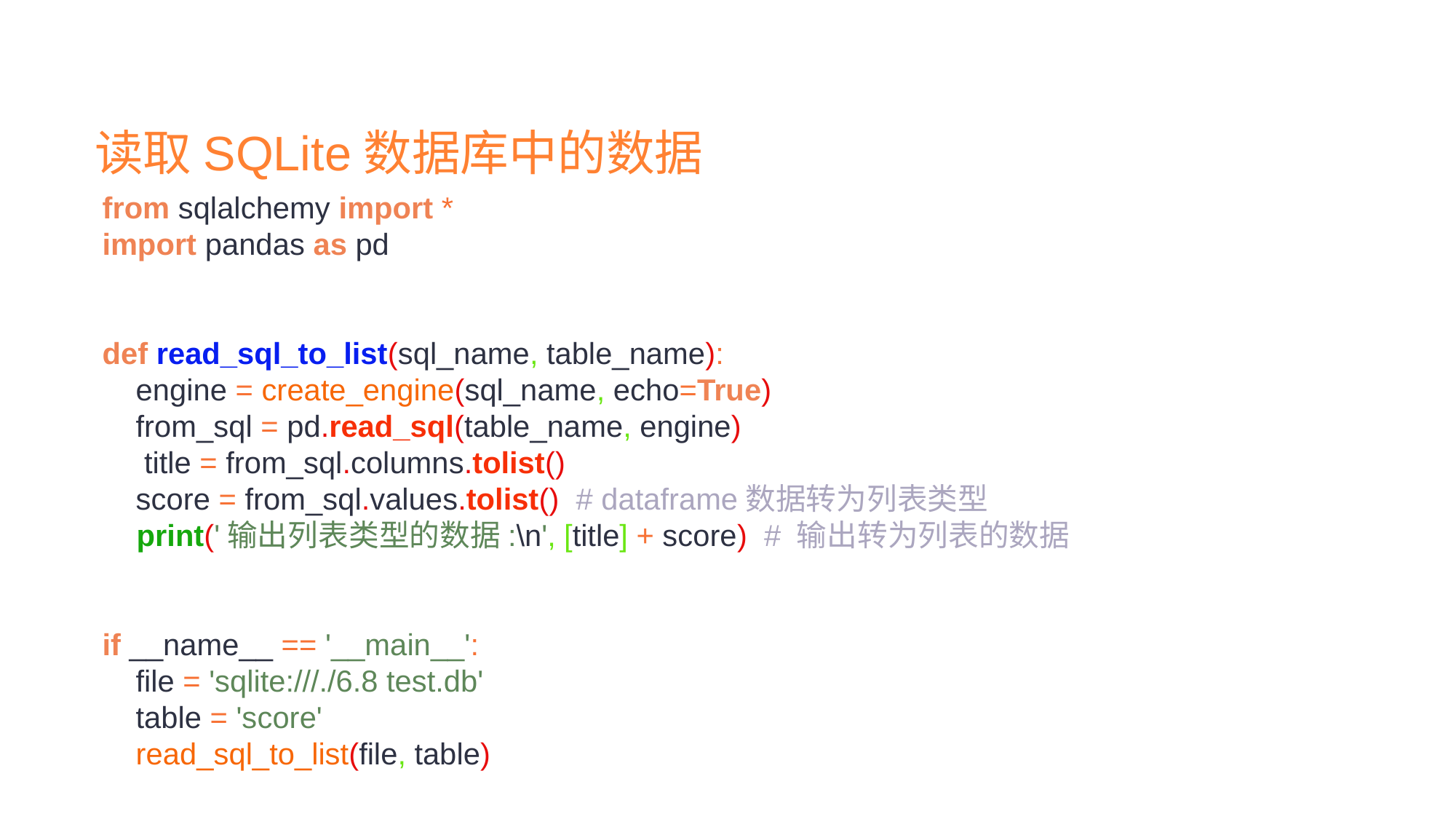

读取SQLite数据库中的数据
from sqlalchemy import *
import pandas as pd
def read_sql_to_list(sql_name, table_name):
    engine = create_engine(sql_name, echo=True)
    from_sql = pd.read_sql(table_name, engine)
     title = from_sql.columns.tolist()
    score = from_sql.values.tolist()  # dataframe数据转为列表类型
    print('输出列表类型的数据:\n', [title] + score)  # 输出转为列表的数据
if __name__ == '__main__':
    file = 'sqlite:///./6.8 test.db'
    table = 'score'
    read_sql_to_list(file, table)